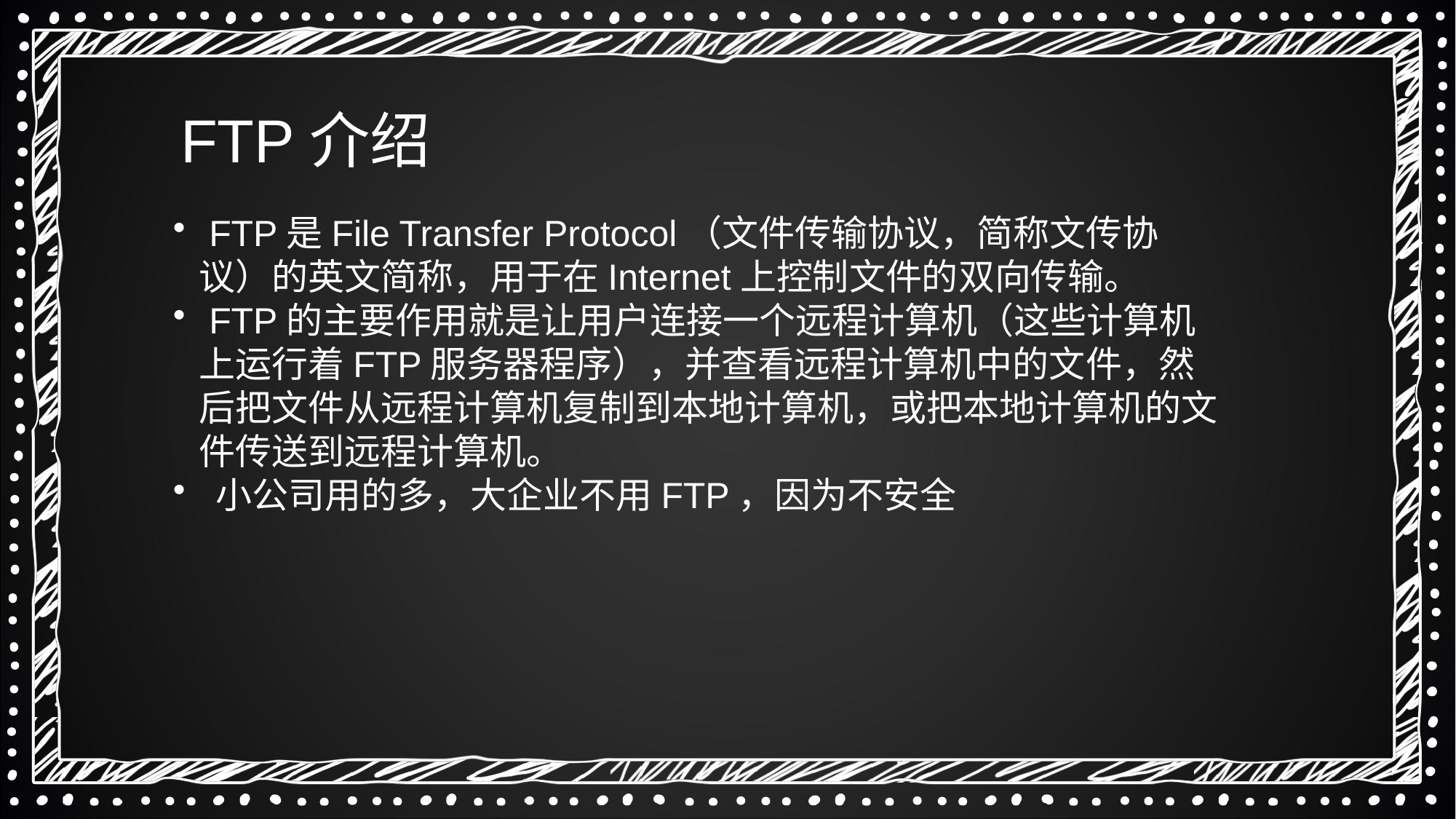

FTP介绍
 FTP是File Transfer Protocol（文件传输协议，简称文传协议）的英文简称，用于在Internet上控制文件的双向传输。
 FTP的主要作用就是让用户连接一个远程计算机（这些计算机上运行着FTP服务器程序），并查看远程计算机中的文件，然后把文件从远程计算机复制到本地计算机，或把本地计算机的文件传送到远程计算机。
 小公司用的多，大企业不用FTP，因为不安全